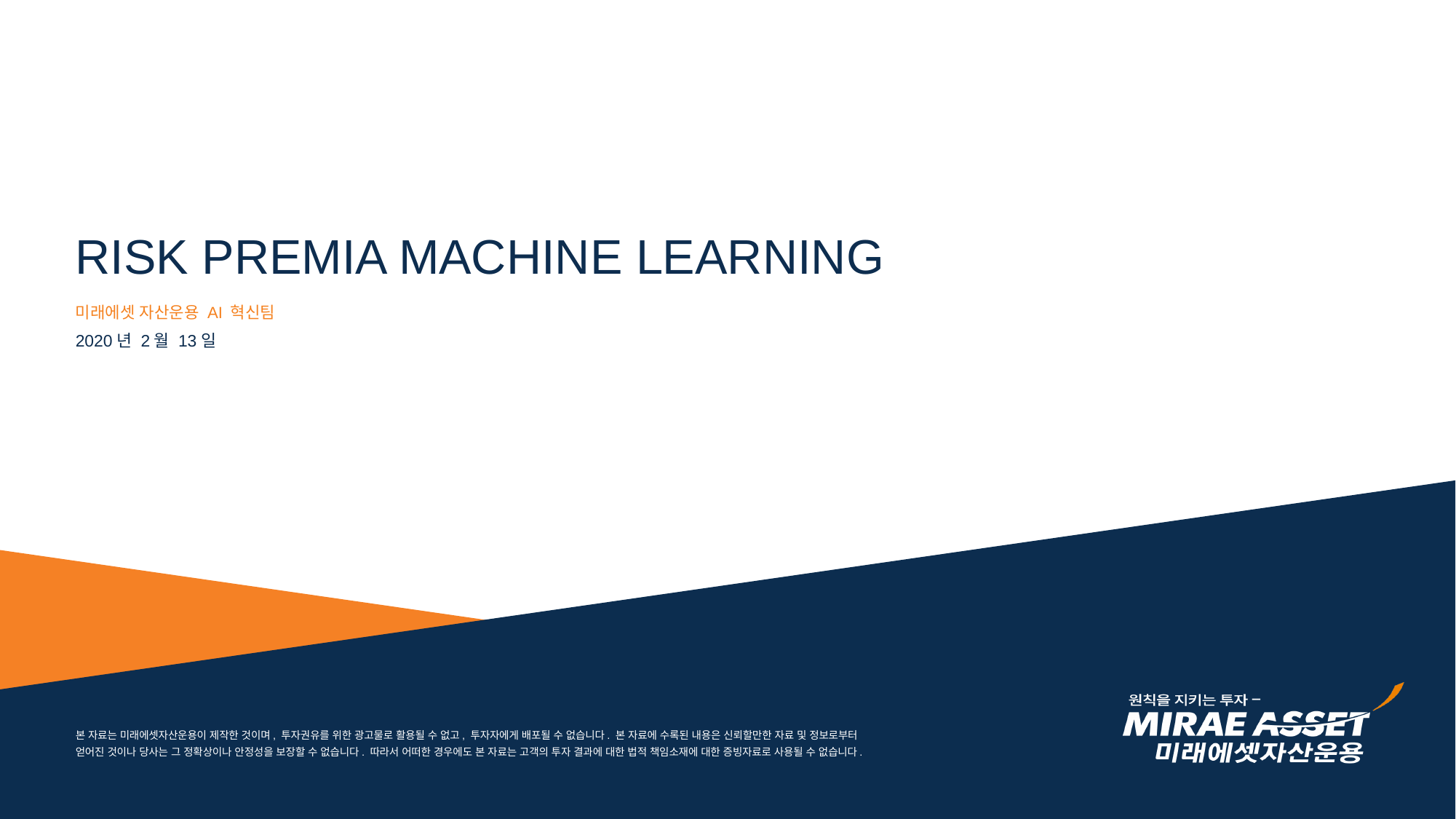

# RISK PREMIA MACHINE LEARNING
미래에셋 자산운용 AI 혁신팀
2020년 2월 13일